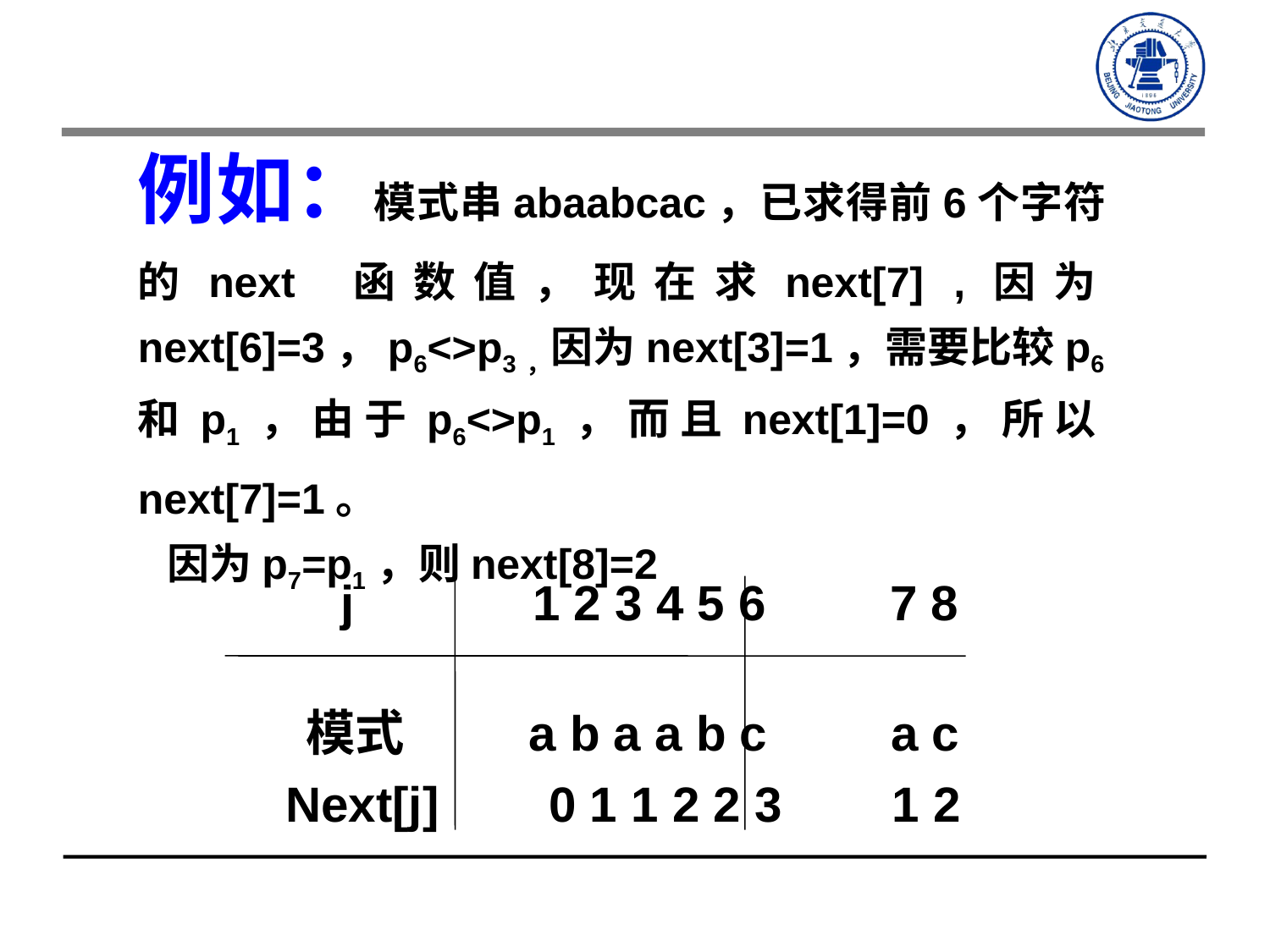

例如：模式串abaabcac，已求得前6个字符的next 函数值，现在求next[7] ,因为next[6]=3，p6<>p3，因为next[3]=1，需要比较p6和p1，由于p6<>p1，而且next[1]=0，所以next[7]=1。
  因为p7=p1，则next[8]=2

     j             1 2 3 4 5 6         7 8

  模式          a b a a b c         a c
 Next[j]        0 1 1 2 2 3        1 2